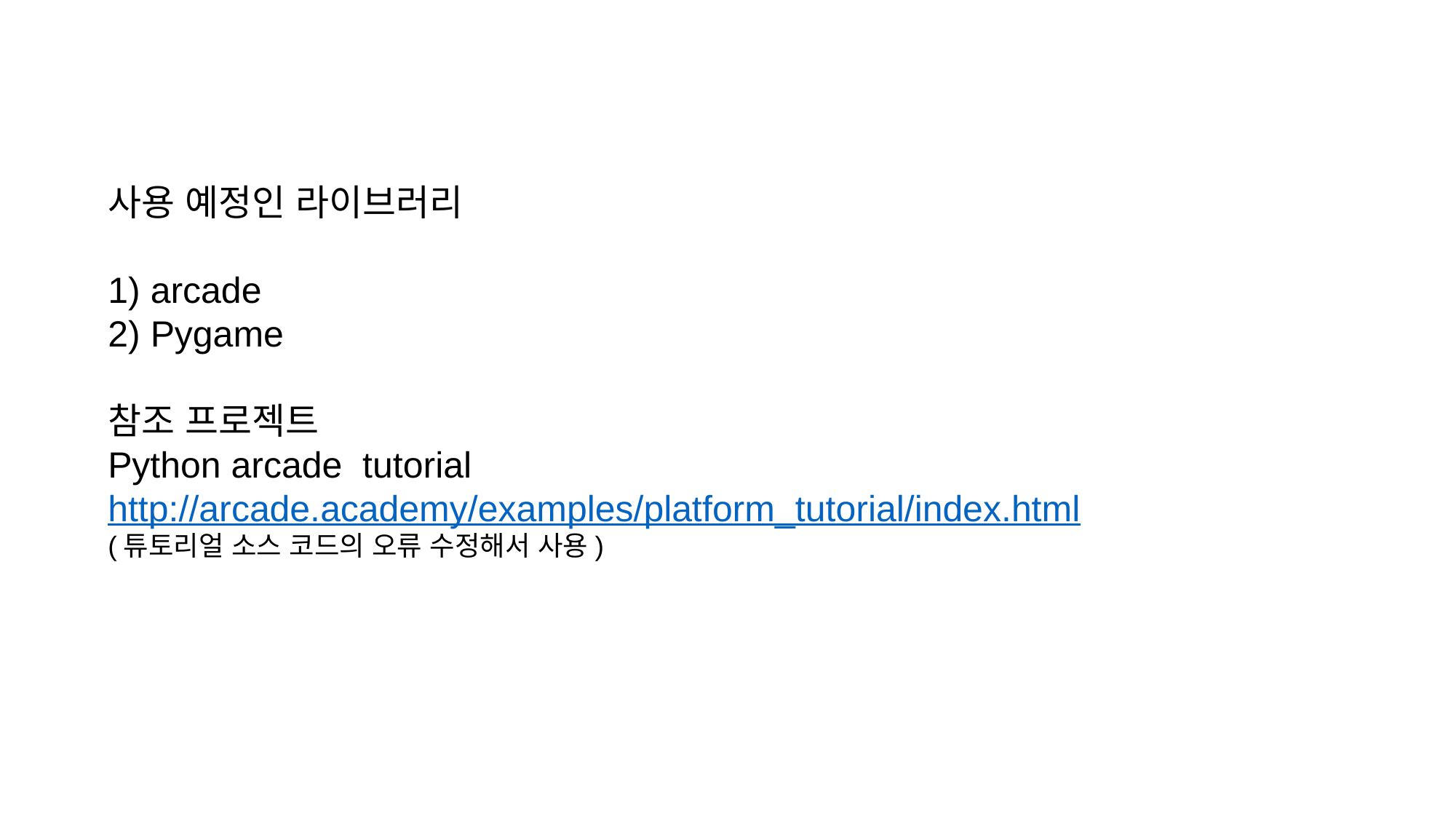

사용 예정인 라이브러리

1) arcade
2) Pygame

참조 프로젝트
Python arcade  tutorial
http://arcade.academy/examples/platform_tutorial/index.html
(튜토리얼 소스 코드의 오류 수정해서 사용)